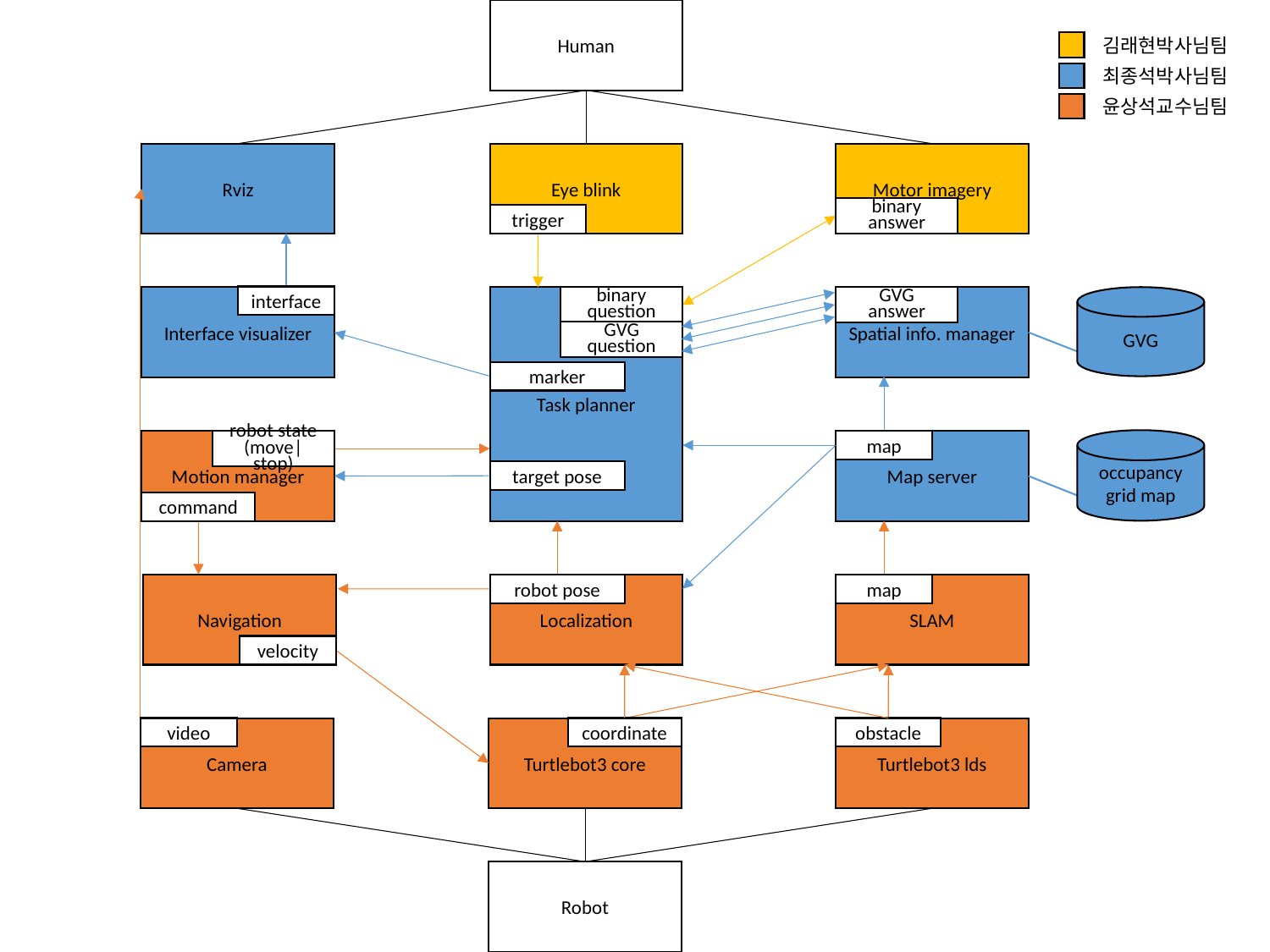

Human
김래현박사님팀

최종석박사님팀

윤상석교수님팀

Rviz
Eye blink
Motor imagery
binary answer
trigger
interface
binary question
GVG answer
GVG
Task planner
Interface visualizer
Spatial info. manager
GVG question
marker
occupancy grid map
robot state (move|stop)
map
Motion manager
Map server
target pose
command
robot pose
Localization
map
Navigation
SLAM
velocity
video
obstacle
coordinate
Camera
Turtlebot3 core
Turtlebot3 lds
Robot